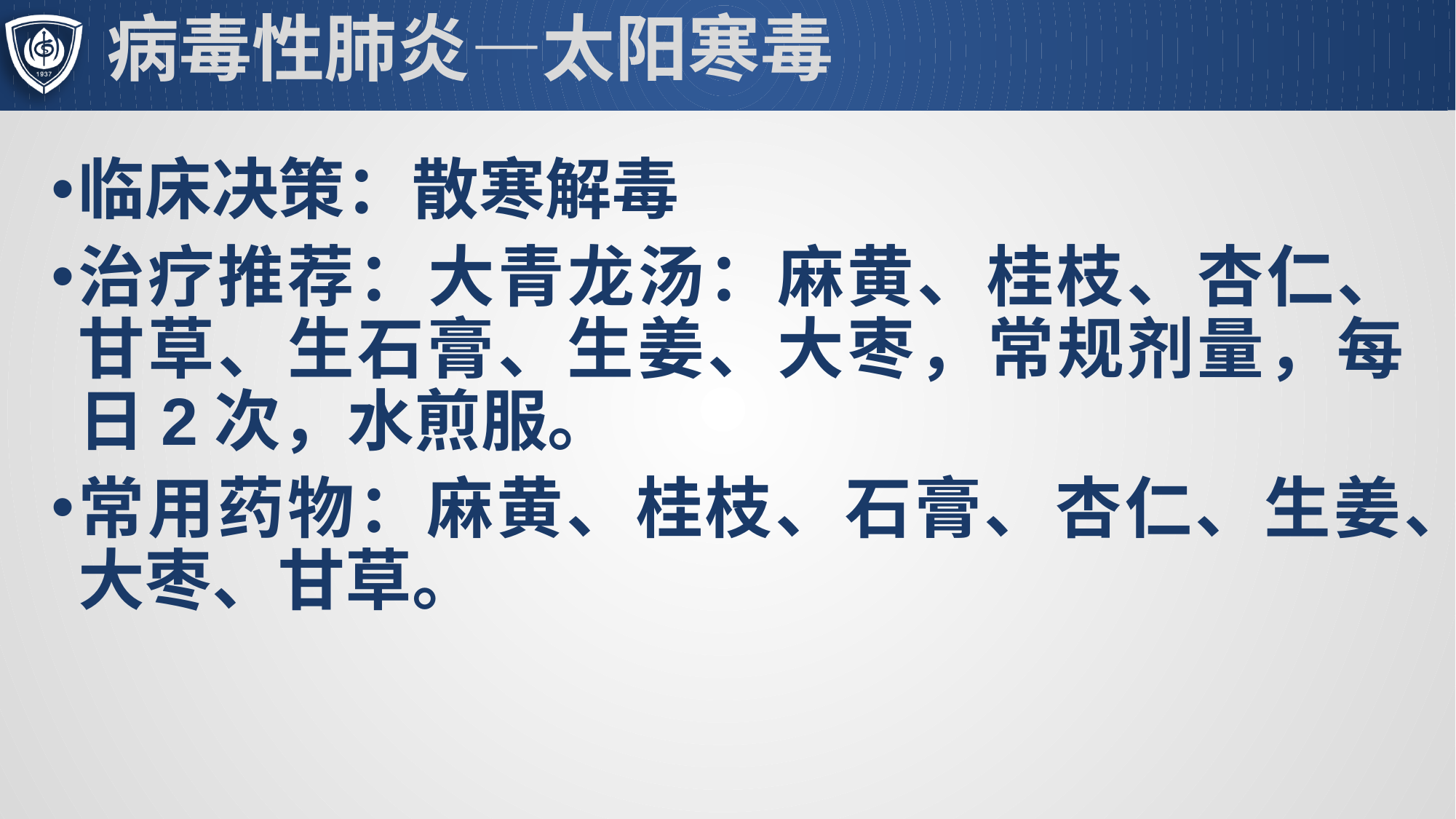

# 病毒性肺炎—太阳寒毒
临床决策：散寒解毒
治疗推荐：大青龙汤：麻黄、桂枝、杏仁、甘草、生石膏、生姜、大枣，常规剂量，每日2次，水煎服。
常用药物：麻黄、桂枝、石膏、杏仁、生姜、大枣、甘草。